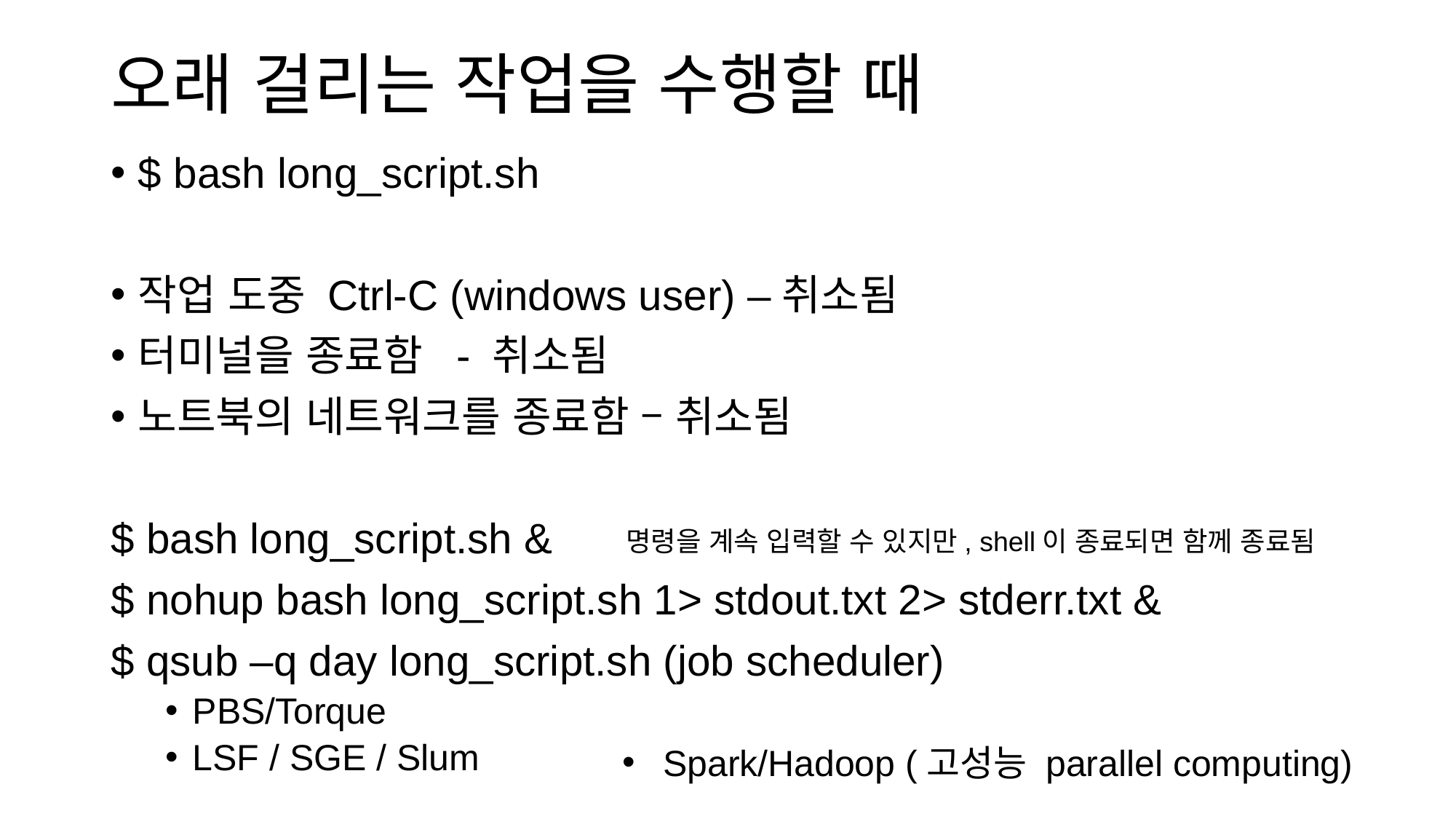

# 오래 걸리는 작업을 수행할 때
$ bash long_script.sh

작업 도중 Ctrl-C (windows user) –취소됨
터미널을 종료함  - 취소됨
노트북의 네트워크를 종료함 – 취소됨

$ bash long_script.sh &
$ nohup bash long_script.sh 1> stdout.txt 2> stderr.txt &
$ qsub –q day long_script.sh (job scheduler)
PBS/Torque
LSF / SGE / Slum

명령을 계속 입력할 수 있지만, shell이 종료되면 함께 종료됨
Spark/Hadoop (고성능 parallel computing)